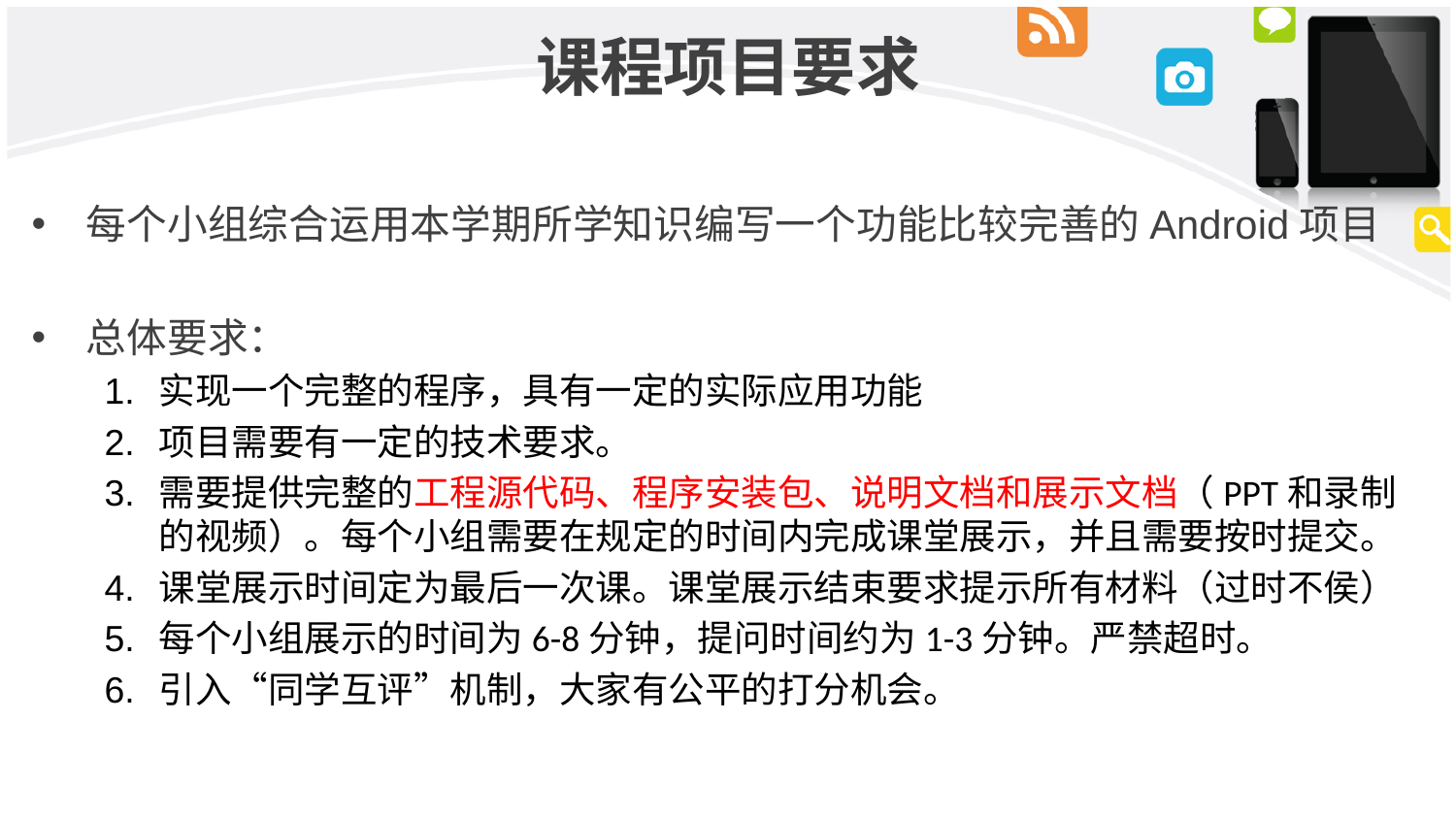

# 课程项目要求
每个小组综合运用本学期所学知识编写一个功能比较完善的Android项目

总体要求：
实现一个完整的程序，具有一定的实际应用功能
项目需要有一定的技术要求。
需要提供完整的工程源代码、程序安装包、说明文档和展示文档（PPT和录制的视频）。每个小组需要在规定的时间内完成课堂展示，并且需要按时提交。
课堂展示时间定为最后一次课。课堂展示结束要求提示所有材料（过时不侯）
每个小组展示的时间为6-8分钟，提问时间约为1-3分钟。严禁超时。
引入“同学互评”机制，大家有公平的打分机会。